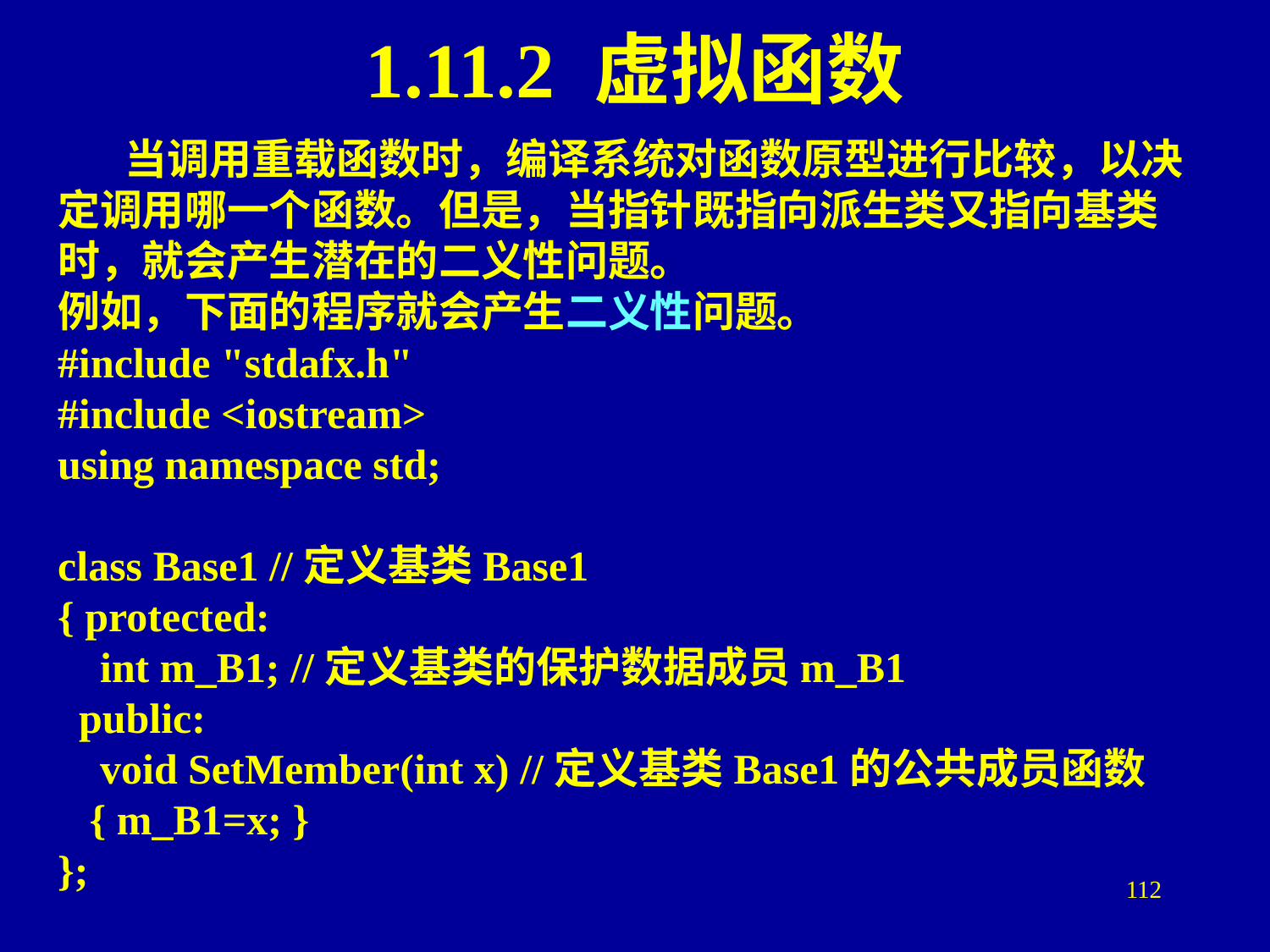

# 1.11.2 虚拟函数
      当调用重载函数时，编译系统对函数原型进行比较，以决定调用哪一个函数。但是，当指针既指向派生类又指向基类时，就会产生潜在的二义性问题。
例如，下面的程序就会产生二义性问题。
#include "stdafx.h"
#include <iostream>
using namespace std;

class Base1 //定义基类Base1
{ protected:
    int m_B1; //定义基类的保护数据成员m_B1
  public:
    void SetMember(int x) //定义基类Base1的公共成员函数
   { m_B1=x; }
};
112